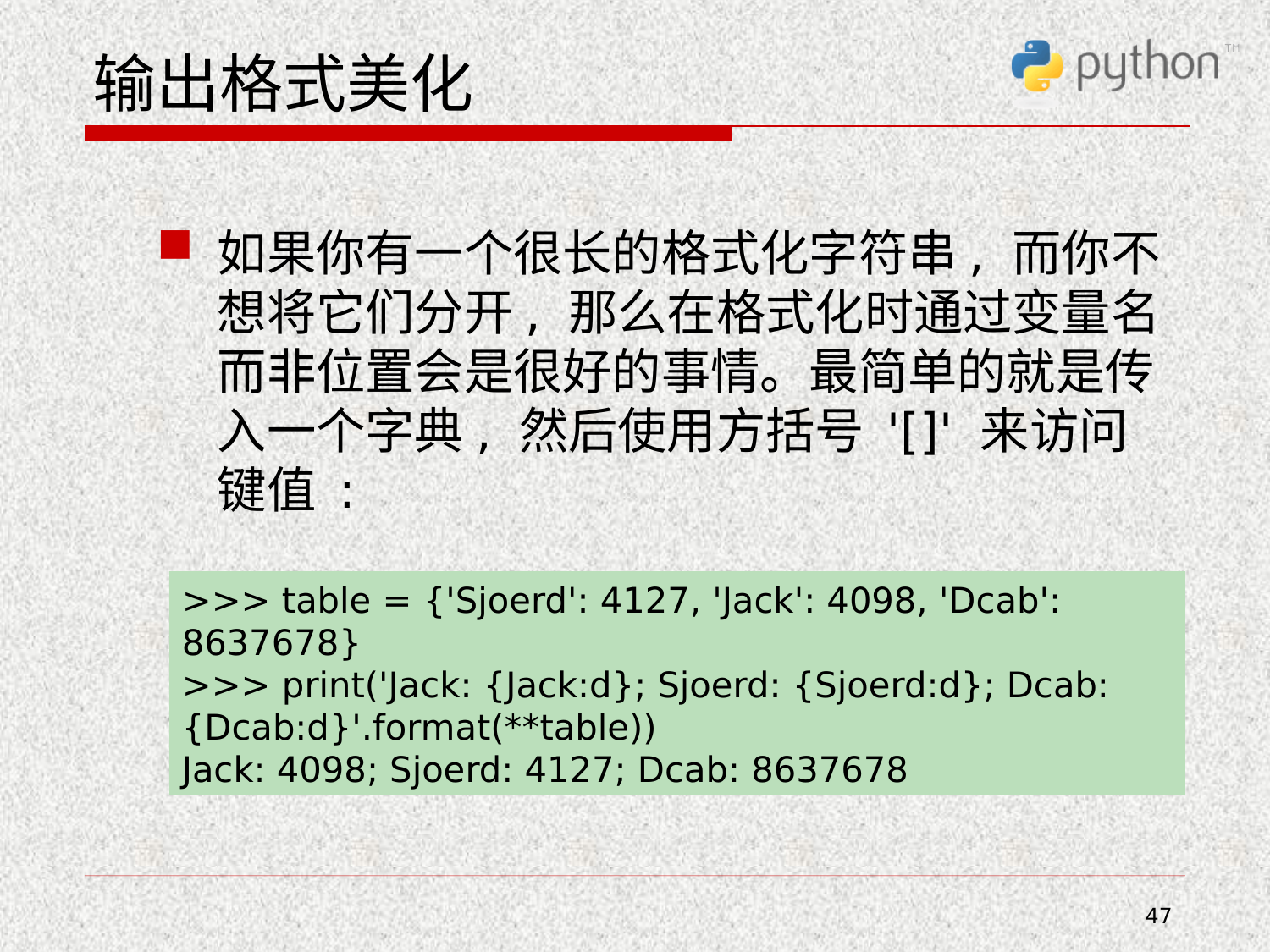

# 输出格式美化

如果你有一个很长的格式化字符串, 而你不想将它们分开, 那么在格式化时通过变量名而非位置会是很好的事情。最简单的就是传入一个字典, 然后使用方括号 '[]' 来访问键值 :

>>> table = {'Sjoerd': 4127, 'Jack': 4098, 'Dcab': 8637678}
>>> print('Jack: {Jack:d}; Sjoerd: {Sjoerd:d}; Dcab: {Dcab:d}'.format(**table))
Jack: 4098; Sjoerd: 4127; Dcab: 8637678
47